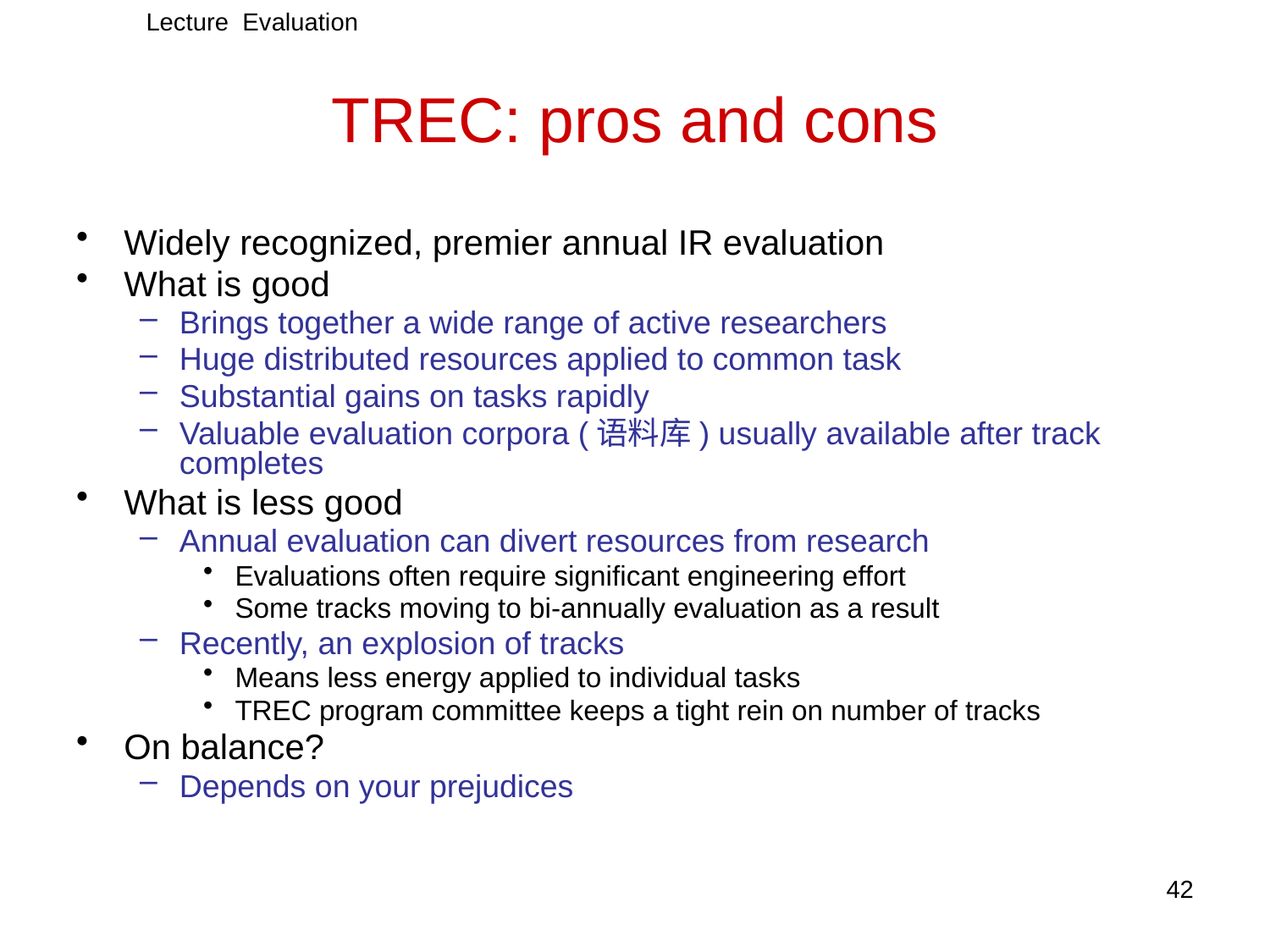

Lecture  Evaluation
# TREC: pros and cons
Widely recognized, premier annual IR evaluation
What is good
Brings together a wide range of active researchers
Huge distributed resources applied to common task
Substantial gains on tasks rapidly
Valuable evaluation corpora (语料库) usually available after track completes
What is less good
Annual evaluation can divert resources from research
Evaluations often require significant engineering effort
Some tracks moving to bi-annually evaluation as a result
Recently, an explosion of tracks
Means less energy applied to individual tasks
TREC program committee keeps a tight rein on number of tracks
On balance?
Depends on your prejudices

42